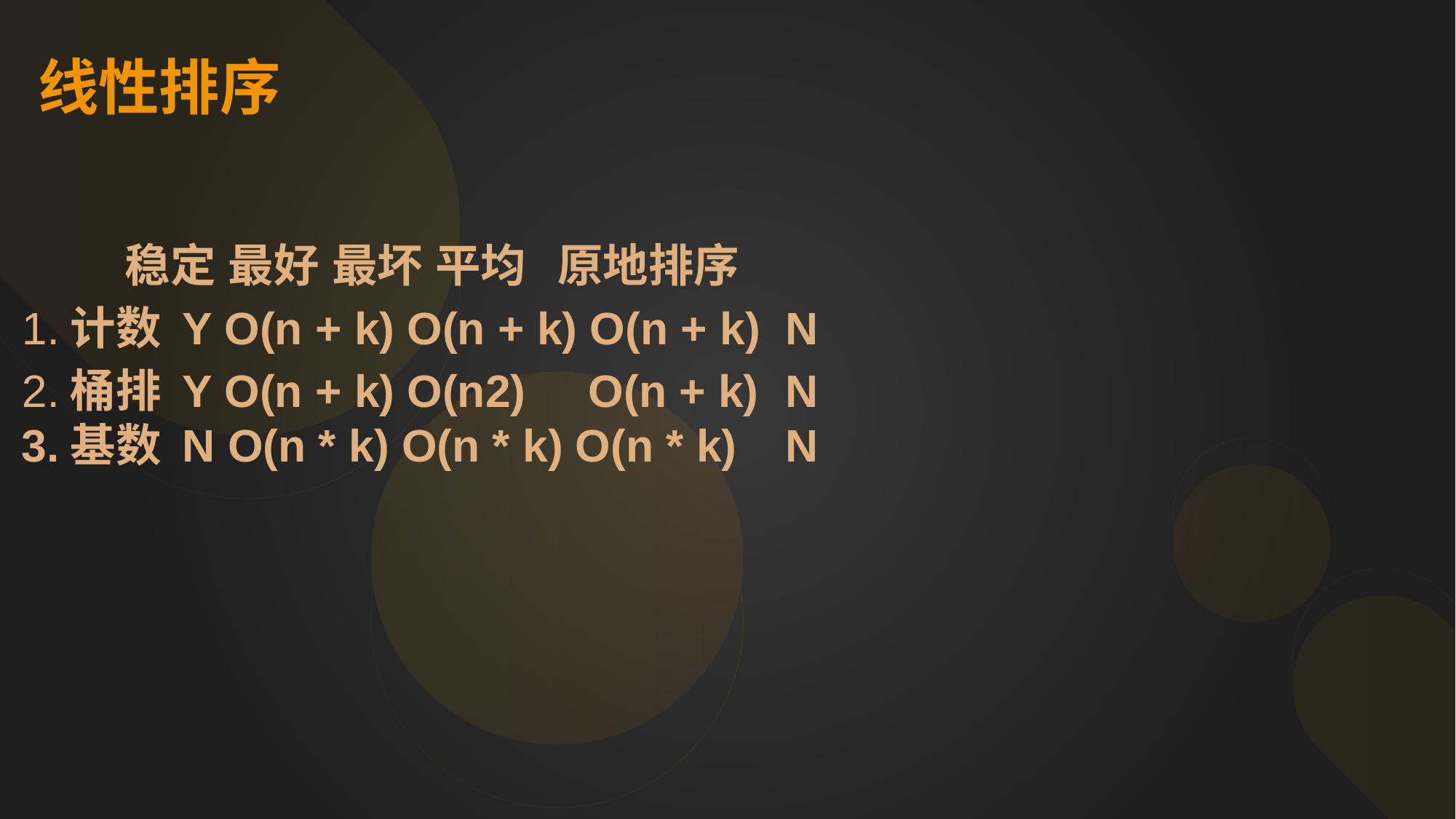

# 线性排序

       稳定 最好 最坏 平均   原地排序
1.计数 Y O(n + k) O(n + k) O(n + k)	N
2.桶排 Y O(n + k) O(n2)     O(n + k) 	N
3.基数 N O(n * k) O(n * k) O(n * k)	N